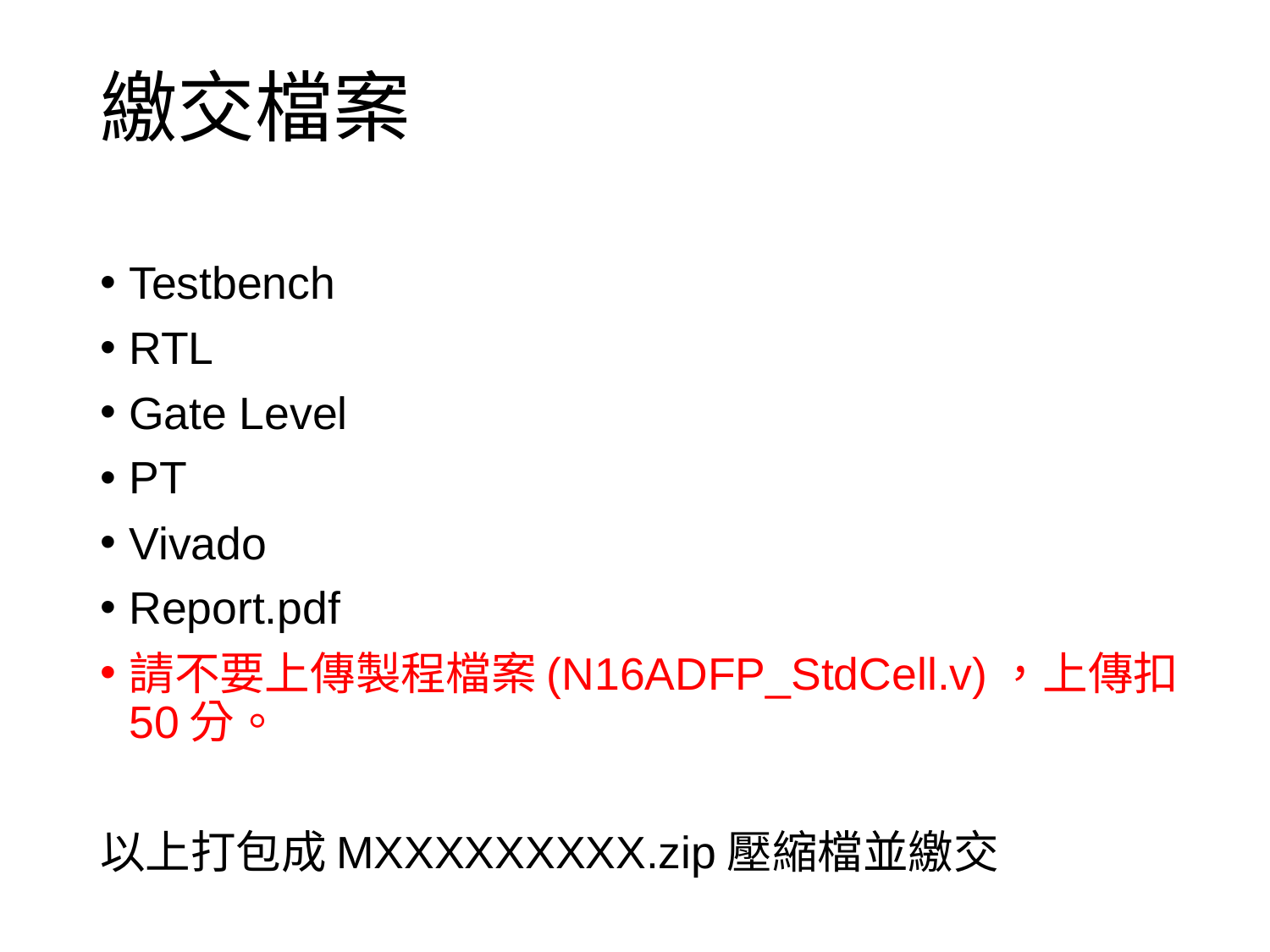

# 繳交檔案
Testbench
RTL
Gate Level
PT
Vivado
Report.pdf
請不要上傳製程檔案(N16ADFP_StdCell.v)，上傳扣50分。

以上打包成MXXXXXXXXX.zip壓縮檔並繳交